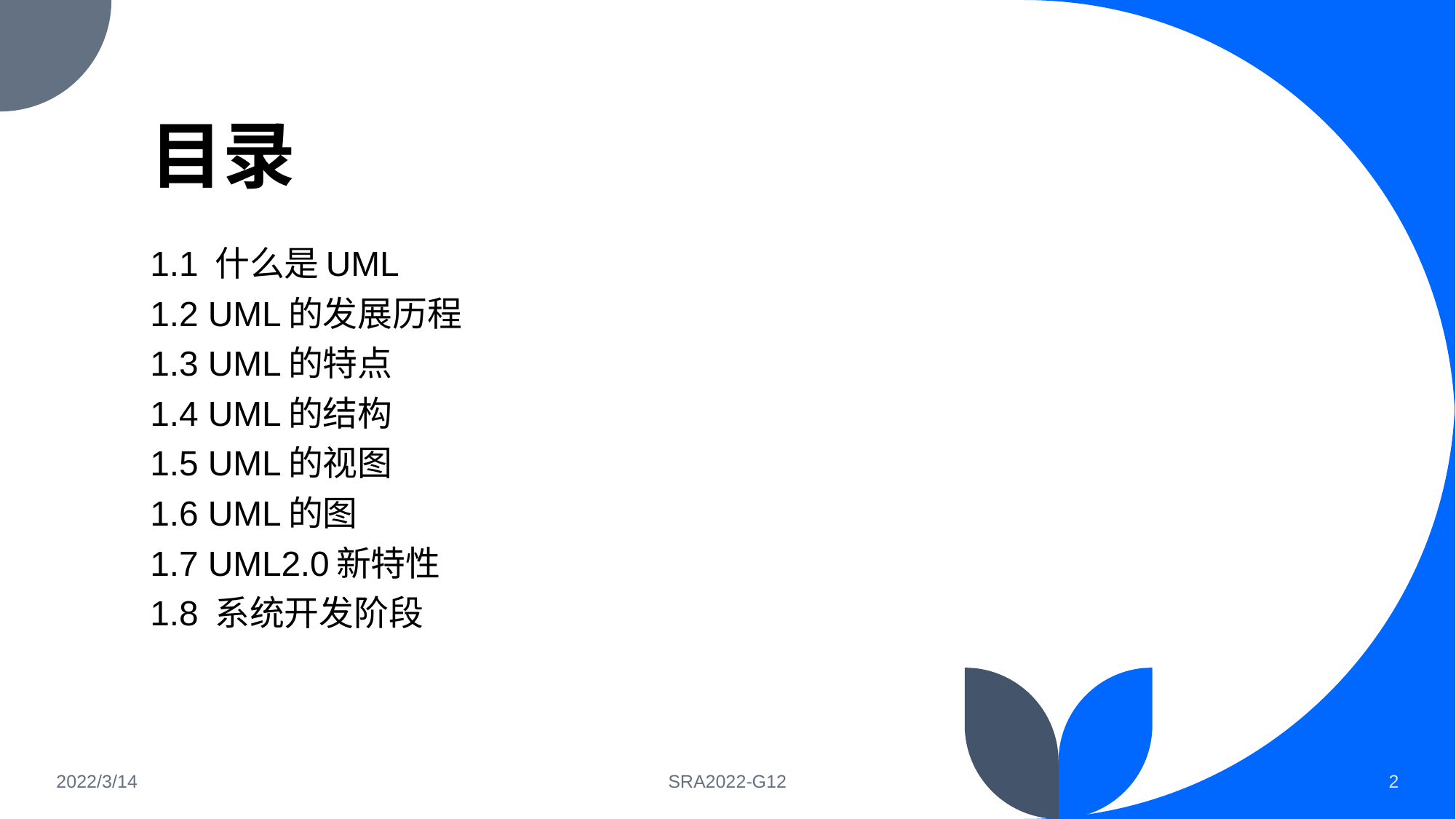

# 目录
1.1 什么是UML
1.2 UML的发展历程
1.3 UML的特点
1.4 UML的结构
1.5 UML的视图
1.6 UML的图
1.7 UML2.0新特性
1.8 系统开发阶段

2022/3/14
SRA2022-G12
2